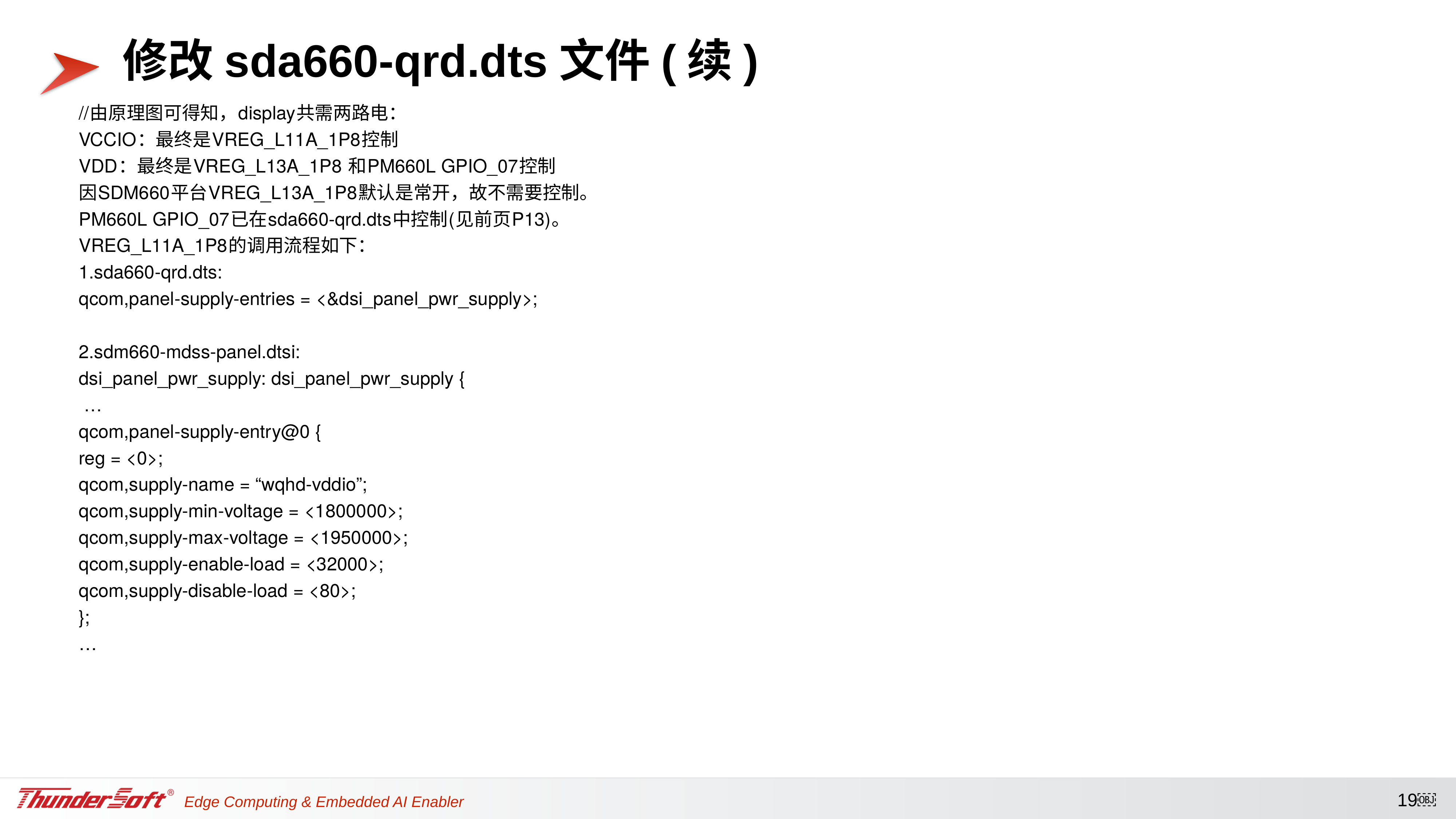

# 修改sda660-qrd.dts文件(续)
//由原理图可得知，display共需两路电：
VCCIO：最终是VREG_L11A_1P8控制
VDD：最终是VREG_L13A_1P8 和PM660L GPIO_07控制
因SDM660平台VREG_L13A_1P8默认是常开，故不需要控制。
PM660L GPIO_07已在sda660-qrd.dts中控制(见前页P13)。
VREG_L11A_1P8的调用流程如下：
1.sda660-qrd.dts:
qcom,panel-supply-entries = <&dsi_panel_pwr_supply>;

2.sdm660-mdss-panel.dtsi:
dsi_panel_pwr_supply: dsi_panel_pwr_supply {
 …
qcom,panel-supply-entry@0 {
reg = <0>;
qcom,supply-name = “wqhd-vddio”;
qcom,supply-min-voltage = <1800000>;
qcom,supply-max-voltage = <1950000>;
qcom,supply-enable-load = <32000>;
qcom,supply-disable-load = <80>;
};
…